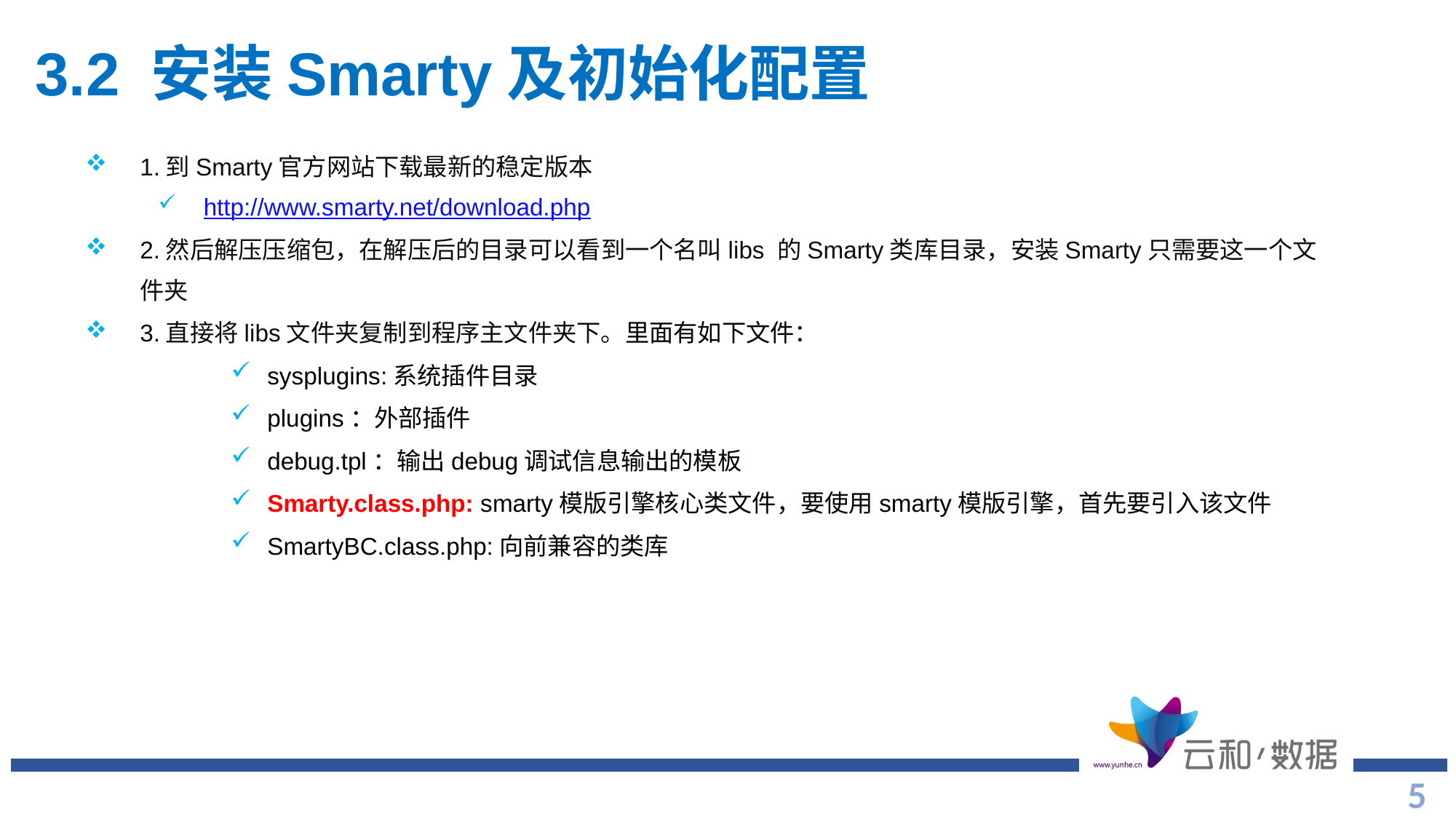

# 3.2 安装Smarty及初始化配置
1.到Smarty官方网站下载最新的稳定版本
http://www.smarty.net/download.php
2.然后解压压缩包，在解压后的目录可以看到一个名叫libs 的Smarty类库目录，安装Smarty只需要这一个文件夹
3.直接将libs文件夹复制到程序主文件夹下。里面有如下文件：
sysplugins:系统插件目录
plugins：外部插件
debug.tpl：输出debug调试信息输出的模板
Smarty.class.php: smarty模版引擎核心类文件，要使用smarty模版引擎，首先要引入该文件
SmartyBC.class.php:向前兼容的类库

5